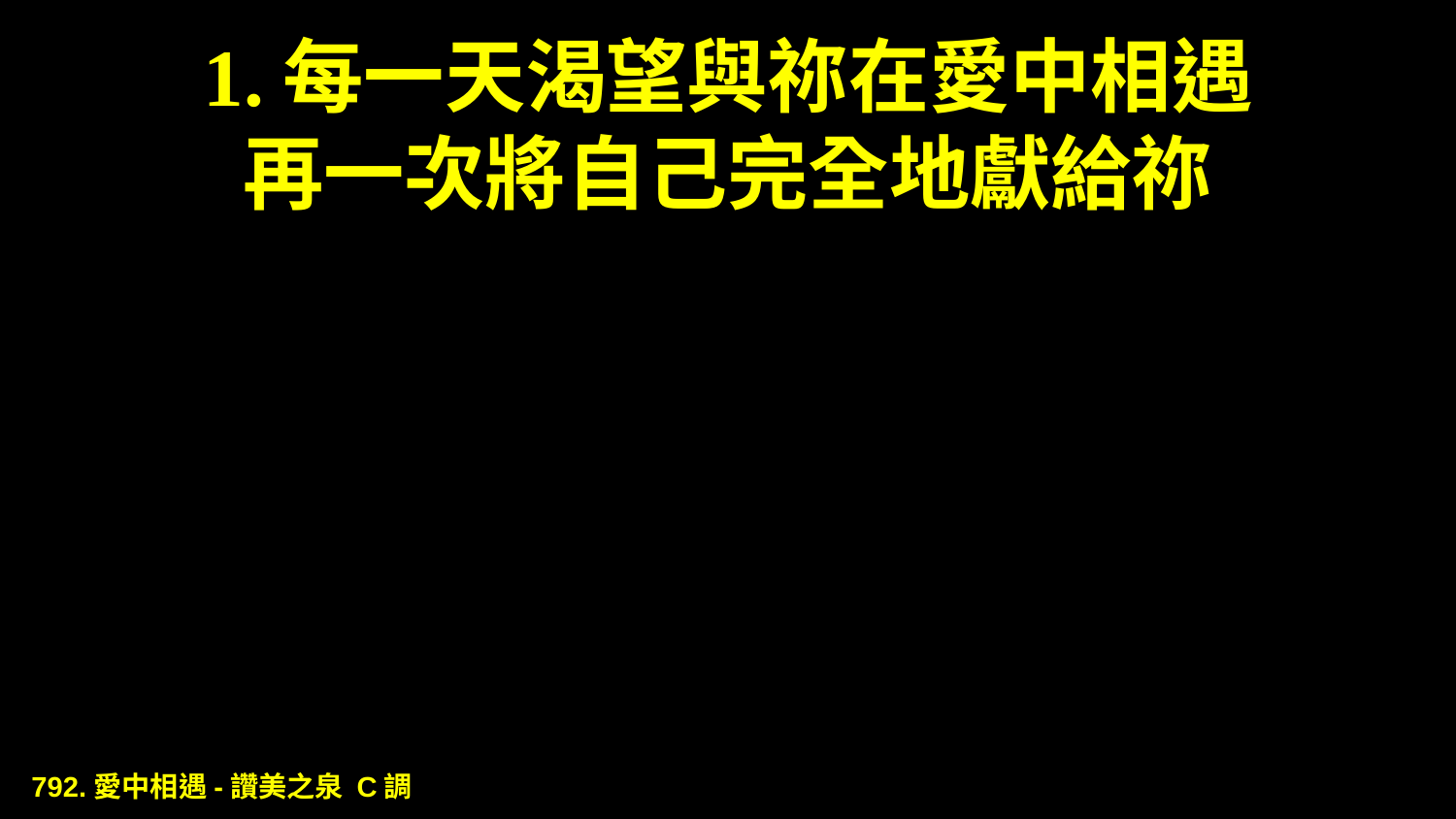

# 1.每一天渴望與祢在愛中相遇 再一次將自己完全地獻給祢
792.愛中相遇-讚美之泉 C調